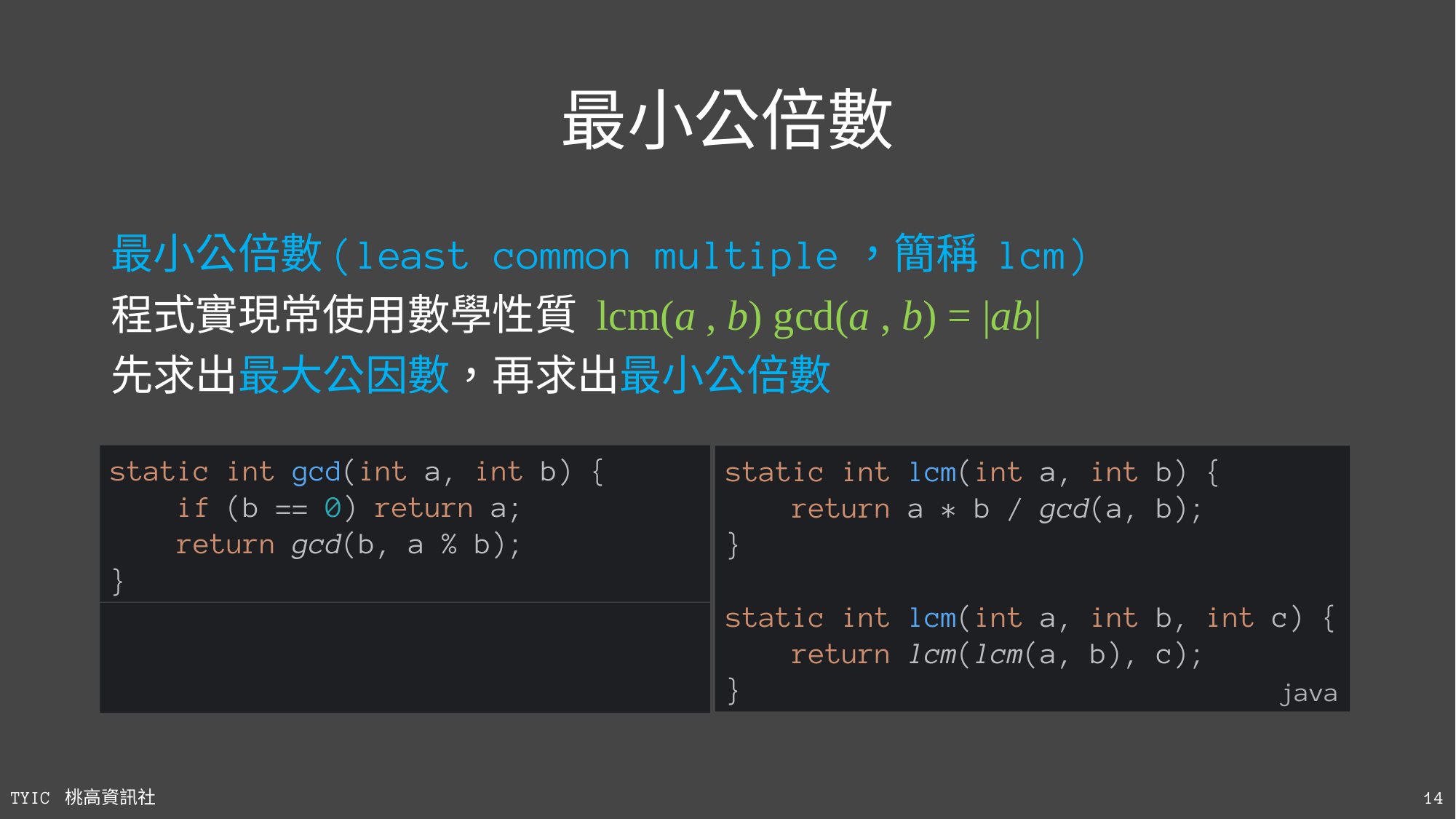

# 最小公倍數
最小公倍數(least common multiple，簡稱 lcm)
程式實現常使用數學性質 lcm(a , b) gcd(a , b) = |ab|
先求出最大公因數，再求出最小公倍數
static int gcd(int a, int b) {
    if (b == 0) return a;
    return gcd(b, a % b);
}
static int lcm(int a, int b) {
    return a * b / gcd(a, b);
}
static int lcm(int a, int b, int c) {
    return lcm(lcm(a, b), c);
}

java